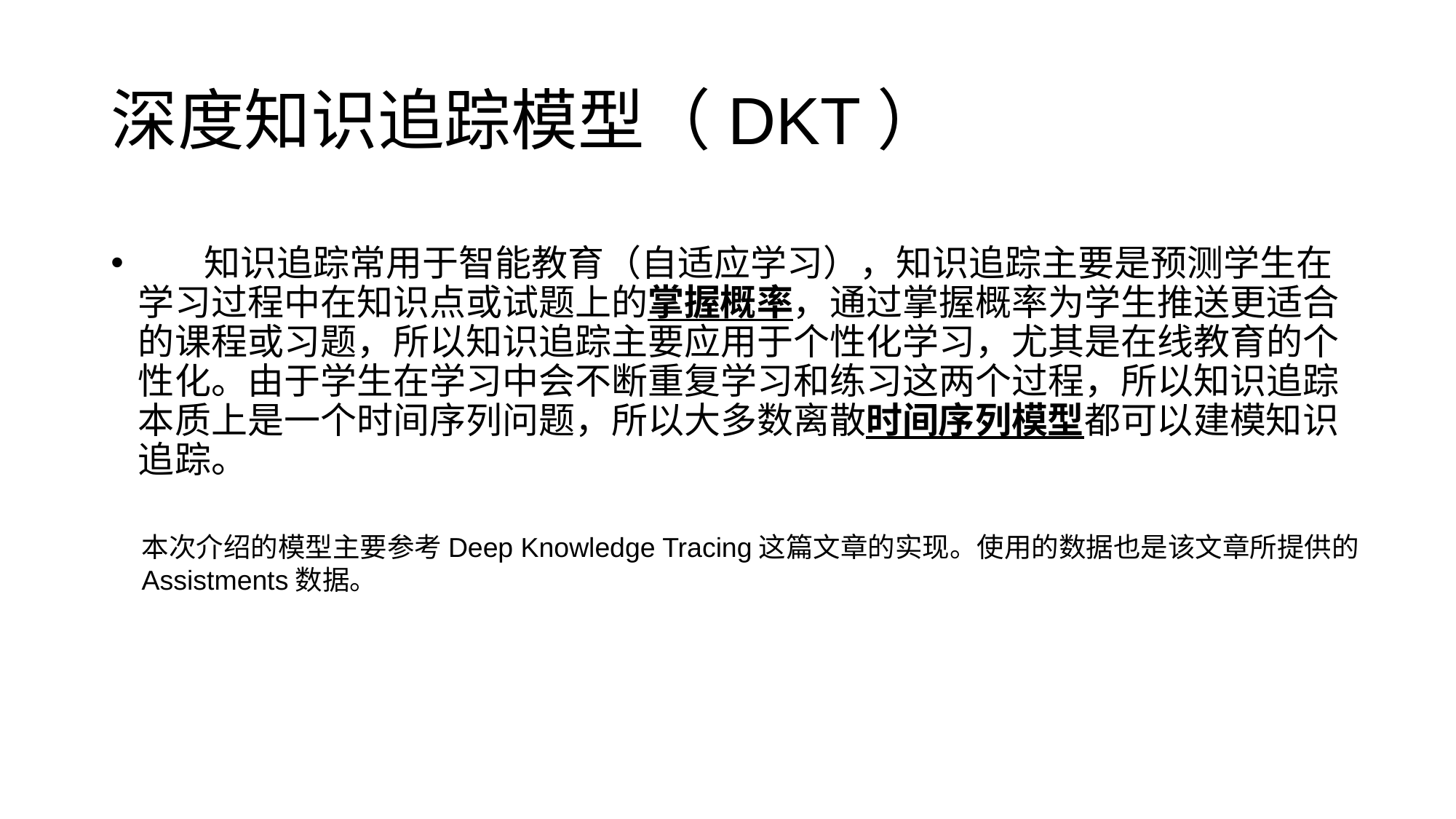

# 深度知识追踪模型（DKT）
       知识追踪常用于智能教育（自适应学习），知识追踪主要是预测学生在学习过程中在知识点或试题上的掌握概率，通过掌握概率为学生推送更适合的课程或习题，所以知识追踪主要应用于个性化学习，尤其是在线教育的个性化。由于学生在学习中会不断重复学习和练习这两个过程，所以知识追踪本质上是一个时间序列问题，所以大多数离散时间序列模型都可以建模知识追踪。
本次介绍的模型主要参考Deep Knowledge Tracing这篇文章的实现。使用的数据也是该文章所提供的Assistments数据。